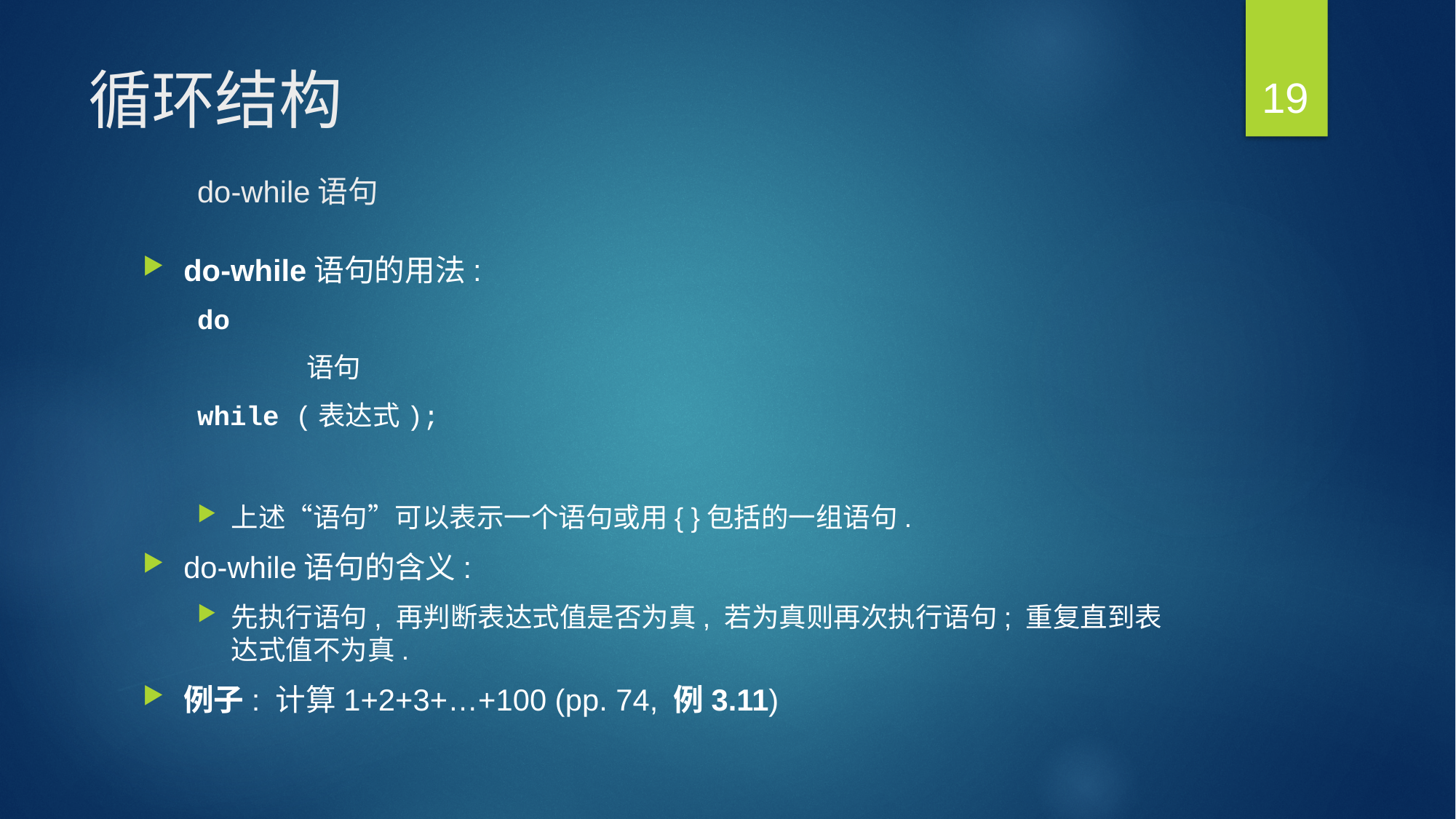

19
# 循环结构 do-while语句
do-while语句的用法:
do
	语句
while (表达式);

上述“语句”可以表示一个语句或用{ }包括的一组语句.
do-while语句的含义:
先执行语句, 再判断表达式值是否为真, 若为真则再次执行语句; 重复直到表达式值不为真.
例子: 计算1+2+3+…+100 (pp. 74, 例3.11)